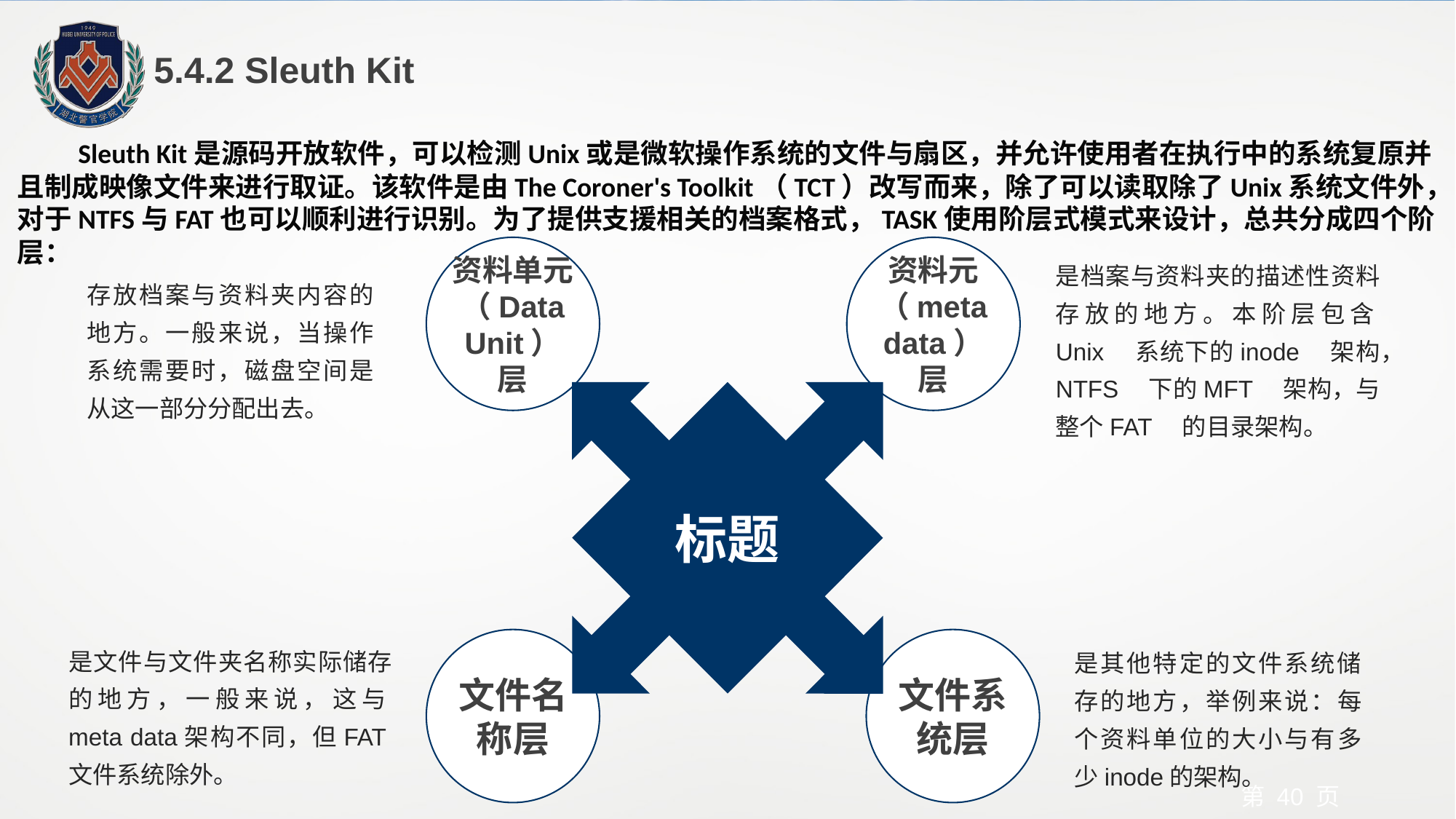

5.4.2 Sleuth Kit
　　Sleuth Kit是源码开放软件，可以检测Unix或是微软操作系统的文件与扇区，并允许使用者在执行中的系统复原并且制成映像文件来进行取证。该软件是由The Coroner's Toolkit（TCT）改写而来，除了可以读取除了Unix系统文件外，对于NTFS与FAT也可以顺利进行识别。为了提供支援相关的档案格式，TASK使用阶层式模式来设计，总共分成四个阶层：
资料单元（Data Unit）层
资料元（meta data）层
是档案与资料夹的描述性资料存放的地方。本阶层包含Unix　系统下的inode　架构，NTFS　下的MFT　架构，与整个FAT　的目录架构。
存放档案与资料夹内容的地方。一般来说，当操作系统需要时，磁盘空间是从这一部分分配出去。
标题
文件名称层
文件系统层
是文件与文件夹名称实际储存的地方，一般来说，这与meta data架构不同，但FAT文件系统除外。
是其他特定的文件系统储存的地方，举例来说：每个资料单位的大小与有多少inode的架构。